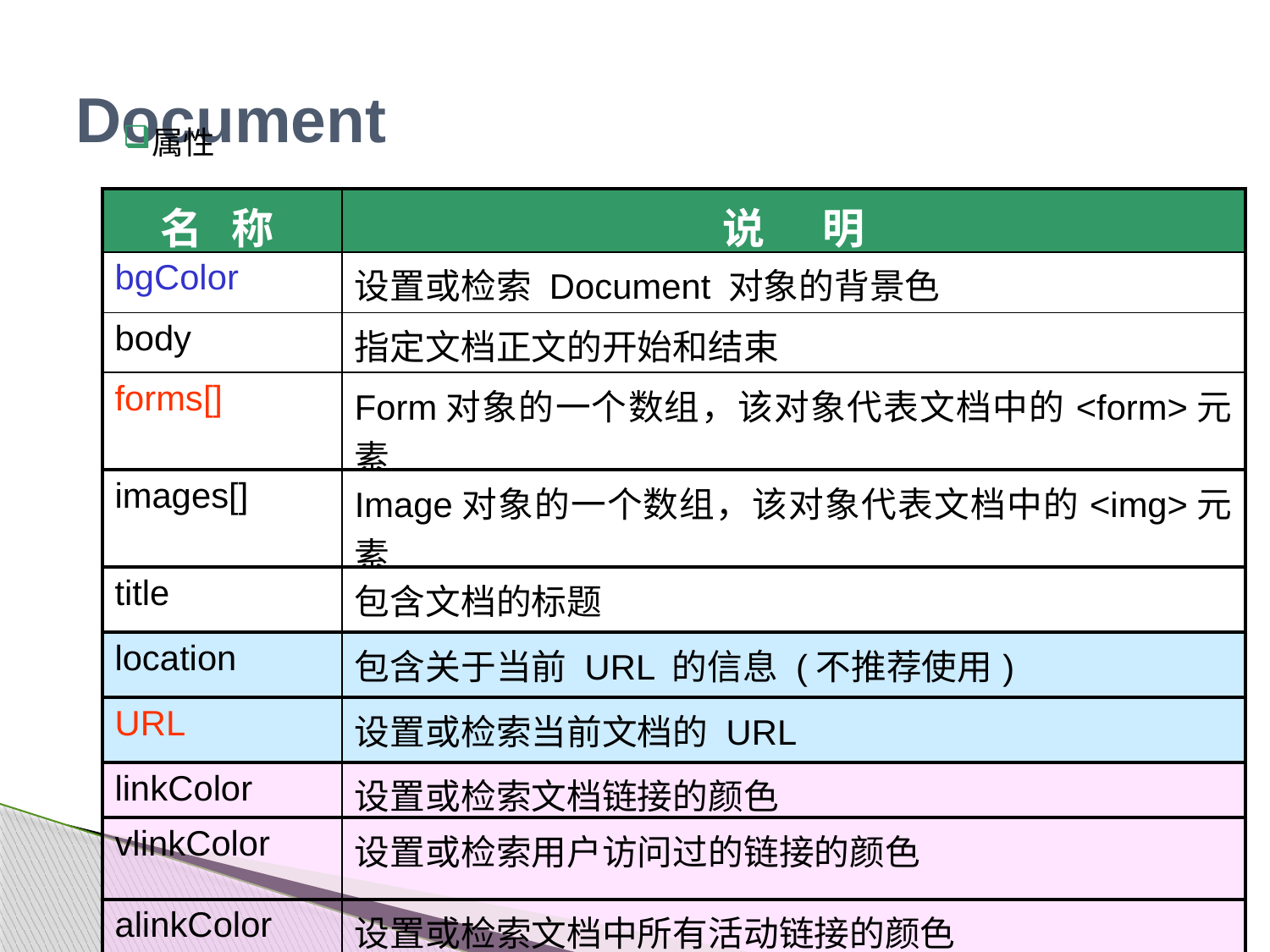

# Document
属性
| 名 称 | 说 明 |
| --- | --- |
| bgColor | 设置或检索 Document 对象的背景色 |
| body | 指定文档正文的开始和结束 |
| forms[] | Form对象的一个数组，该对象代表文档中的<form>元素 |
| images[] | Image对象的一个数组，该对象代表文档中的<img>元素 |
| title | 包含文档的标题 |
| location | 包含关于当前 URL 的信息 (不推荐使用) |
| URL | 设置或检索当前文档的 URL |
| linkColor | 设置或检索文档链接的颜色 |
| vlinkColor | 设置或检索用户访问过的链接的颜色 |
| alinkColor | 设置或检索文档中所有活动链接的颜色 |